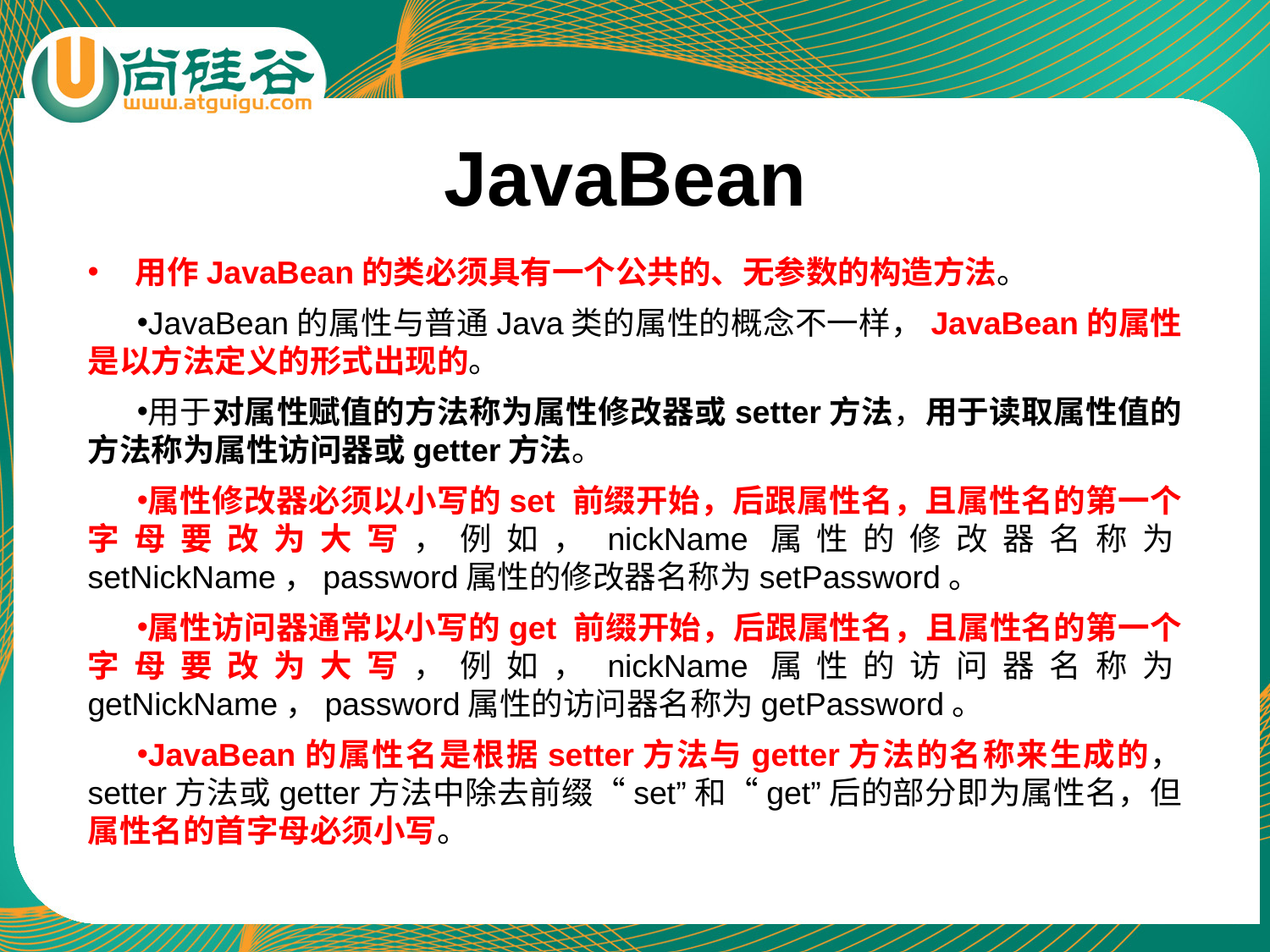

# JavaBean
用作JavaBean的类必须具有一个公共的、无参数的构造方法。
JavaBean的属性与普通Java类的属性的概念不一样，JavaBean的属性是以方法定义的形式出现的。
用于对属性赋值的方法称为属性修改器或setter方法，用于读取属性值的方法称为属性访问器或getter方法。
属性修改器必须以小写的set 前缀开始，后跟属性名，且属性名的第一个字母要改为大写，例如，nickName属性的修改器名称为setNickName，password属性的修改器名称为setPassword。
属性访问器通常以小写的get 前缀开始，后跟属性名，且属性名的第一个字母要改为大写，例如，nickName属性的访问器名称为getNickName，password属性的访问器名称为getPassword。
JavaBean的属性名是根据setter方法与getter方法的名称来生成的， setter方法或getter方法中除去前缀“set”和“get”后的部分即为属性名，但属性名的首字母必须小写。